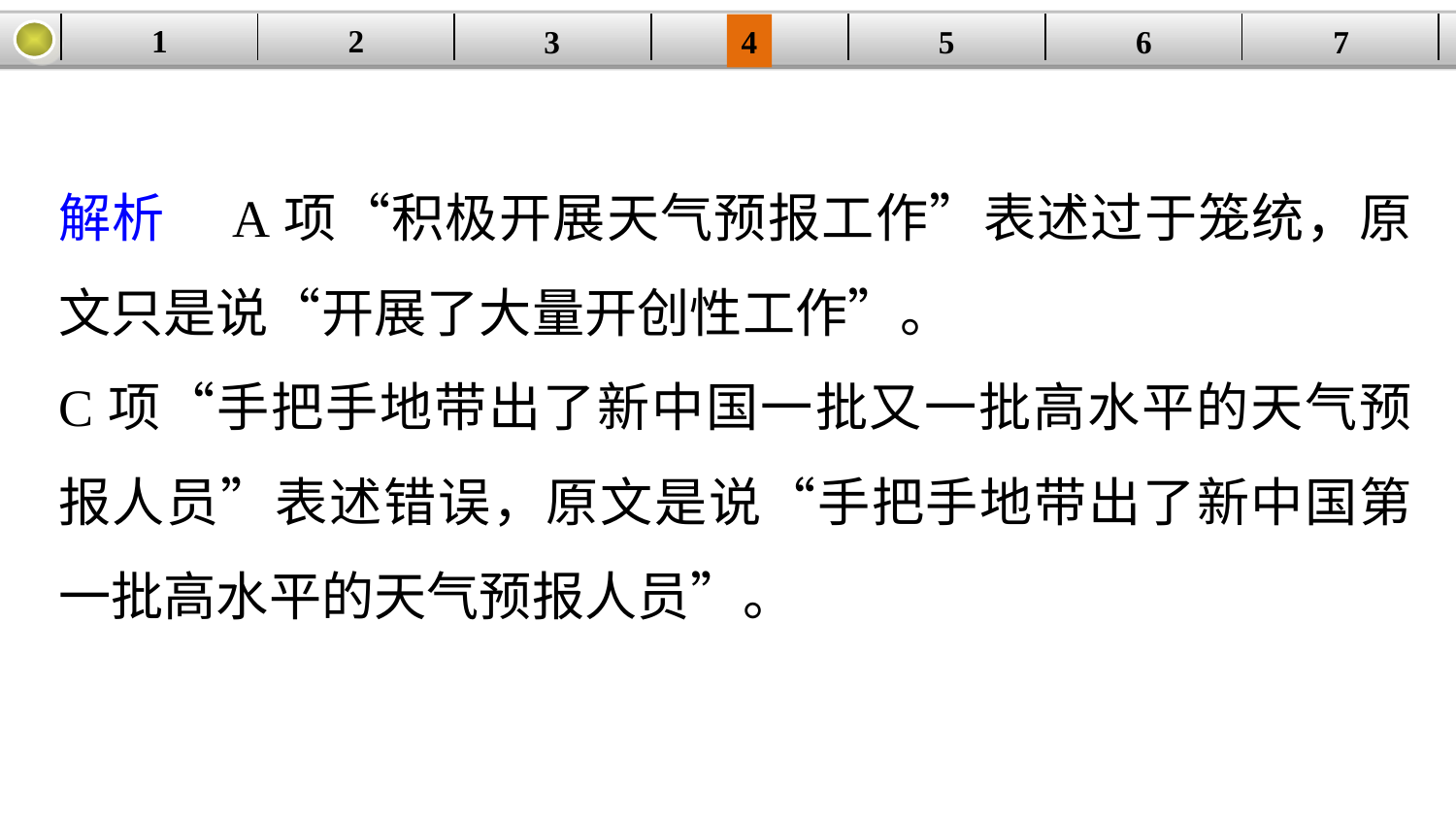

1
2
|  |  |  |  |  |  |  |
| --- | --- | --- | --- | --- | --- | --- |
3
4
5
6
7

解析　A项“积极开展天气预报工作”表述过于笼统，原文只是说“开展了大量开创性工作”。
C项“手把手地带出了新中国一批又一批高水平的天气预报人员”表述错误，原文是说“手把手地带出了新中国第一批高水平的天气预报人员”。